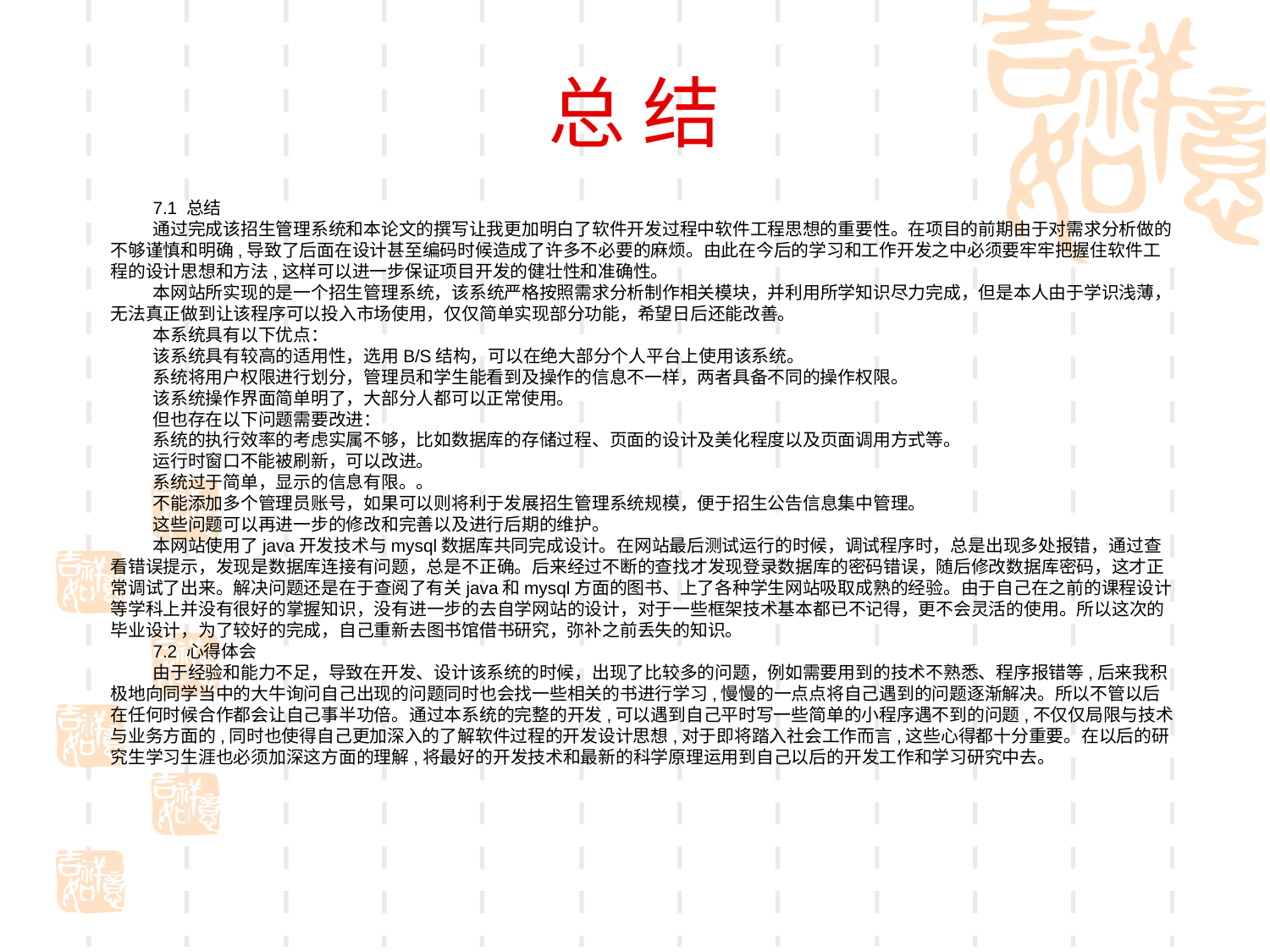

# 总 结
7.1 总结
通过完成该招生管理系统和本论文的撰写让我更加明白了软件开发过程中软件工程思想的重要性。在项目的前期由于对需求分析做的不够谨慎和明确,导致了后面在设计甚至编码时候造成了许多不必要的麻烦。由此在今后的学习和工作开发之中必须要牢牢把握住软件工程的设计思想和方法,这样可以进一步保证项目开发的健壮性和准确性。
本网站所实现的是一个招生管理系统，该系统严格按照需求分析制作相关模块，并利用所学知识尽力完成，但是本人由于学识浅薄，无法真正做到让该程序可以投入市场使用，仅仅简单实现部分功能，希望日后还能改善。
本系统具有以下优点：
该系统具有较高的适用性，选用B/S结构，可以在绝大部分个人平台上使用该系统。
系统将用户权限进行划分，管理员和学生能看到及操作的信息不一样，两者具备不同的操作权限。
该系统操作界面简单明了，大部分人都可以正常使用。
但也存在以下问题需要改进：
系统的执行效率的考虑实属不够，比如数据库的存储过程、页面的设计及美化程度以及页面调用方式等。
运行时窗口不能被刷新，可以改进。
系统过于简单，显示的信息有限。。
不能添加多个管理员账号，如果可以则将利于发展招生管理系统规模，便于招生公告信息集中管理。
这些问题可以再进一步的修改和完善以及进行后期的维护。
本网站使用了java开发技术与mysql数据库共同完成设计。在网站最后测试运行的时候，调试程序时，总是出现多处报错，通过查看错误提示，发现是数据库连接有问题，总是不正确。后来经过不断的查找才发现登录数据库的密码错误，随后修改数据库密码，这才正常调试了出来。解决问题还是在于查阅了有关java和mysql方面的图书、上了各种学生网站吸取成熟的经验。由于自己在之前的课程设计等学科上并没有很好的掌握知识，没有进一步的去自学网站的设计，对于一些框架技术基本都已不记得，更不会灵活的使用。所以这次的毕业设计，为了较好的完成，自己重新去图书馆借书研究，弥补之前丢失的知识。
7.2 心得体会
由于经验和能力不足，导致在开发、设计该系统的时候，出现了比较多的问题，例如需要用到的技术不熟悉、程序报错等,后来我积极地向同学当中的大牛询问自己出现的问题同时也会找一些相关的书进行学习,慢慢的一点点将自己遇到的问题逐渐解决。所以不管以后在任何时候合作都会让自己事半功倍。通过本系统的完整的开发,可以遇到自己平时写一些简单的小程序遇不到的问题,不仅仅局限与技术与业务方面的,同时也使得自己更加深入的了解软件过程的开发设计思想,对于即将踏入社会工作而言,这些心得都十分重要。在以后的研究生学习生涯也必须加深这方面的理解,将最好的开发技术和最新的科学原理运用到自己以后的开发工作和学习研究中去。